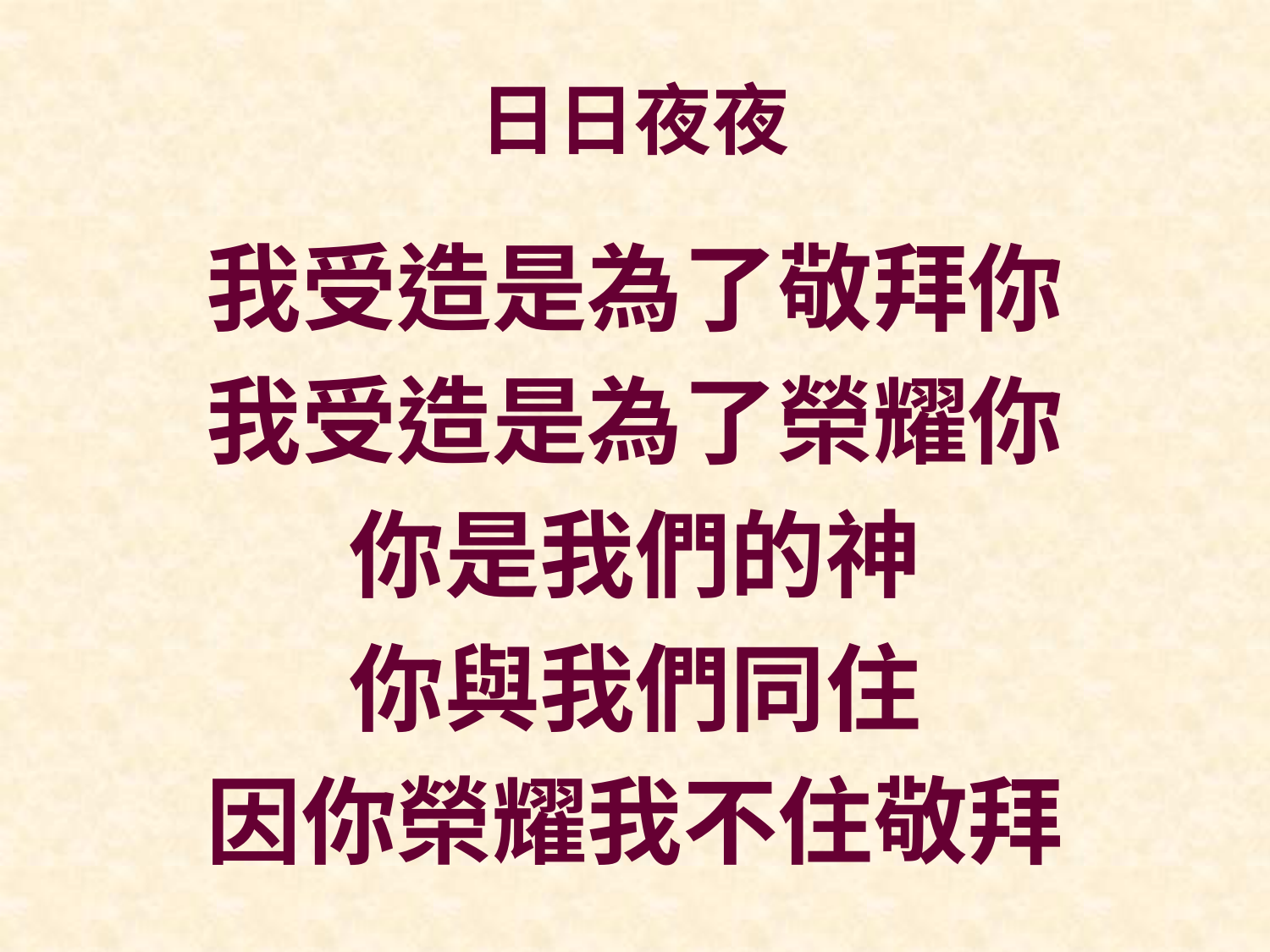

# 日日夜夜
我受造是為了敬拜你
我受造是為了榮耀你
你是我們的神
你與我們同住
因你榮耀我不住敬拜